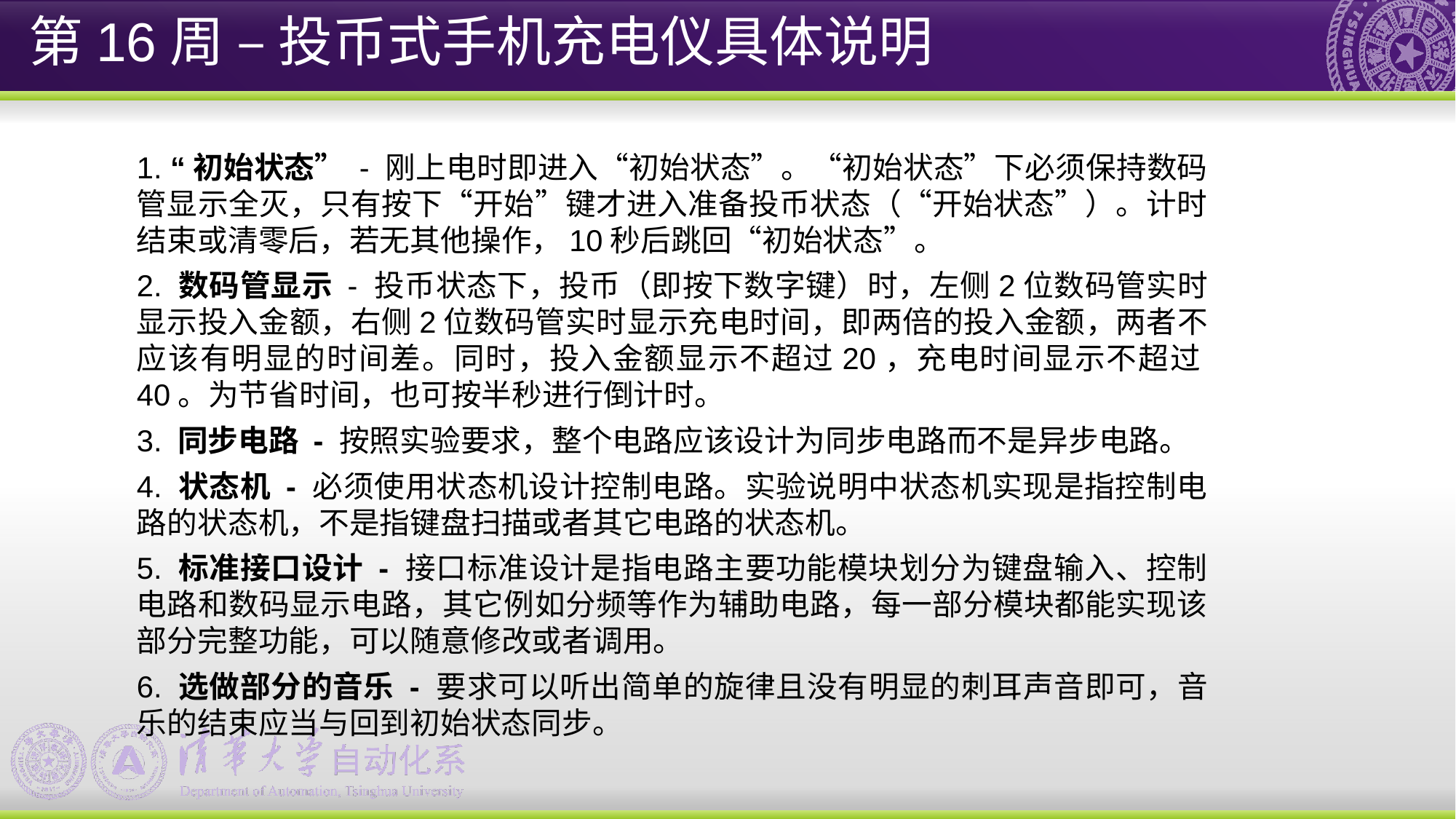

第16周 – 投币式手机充电仪具体说明
1. “初始状态” - 刚上电时即进入“初始状态”。“初始状态”下必须保持数码管显示全灭，只有按下“开始”键才进入准备投币状态（“开始状态”）。计时结束或清零后，若无其他操作，10秒后跳回“初始状态”。
2. 数码管显示 - 投币状态下，投币（即按下数字键）时，左侧2位数码管实时显示投入金额，右侧2位数码管实时显示充电时间，即两倍的投入金额，两者不应该有明显的时间差。同时，投入金额显示不超过20，充电时间显示不超过40。为节省时间，也可按半秒进行倒计时。
3. 同步电路 - 按照实验要求，整个电路应该设计为同步电路而不是异步电路。
4. 状态机 - 必须使用状态机设计控制电路。实验说明中状态机实现是指控制电路的状态机，不是指键盘扫描或者其它电路的状态机。
5. 标准接口设计 - 接口标准设计是指电路主要功能模块划分为键盘输入、控制电路和数码显示电路，其它例如分频等作为辅助电路，每一部分模块都能实现该部分完整功能，可以随意修改或者调用。
6. 选做部分的音乐 - 要求可以听出简单的旋律且没有明显的刺耳声音即可，音乐的结束应当与回到初始状态同步。